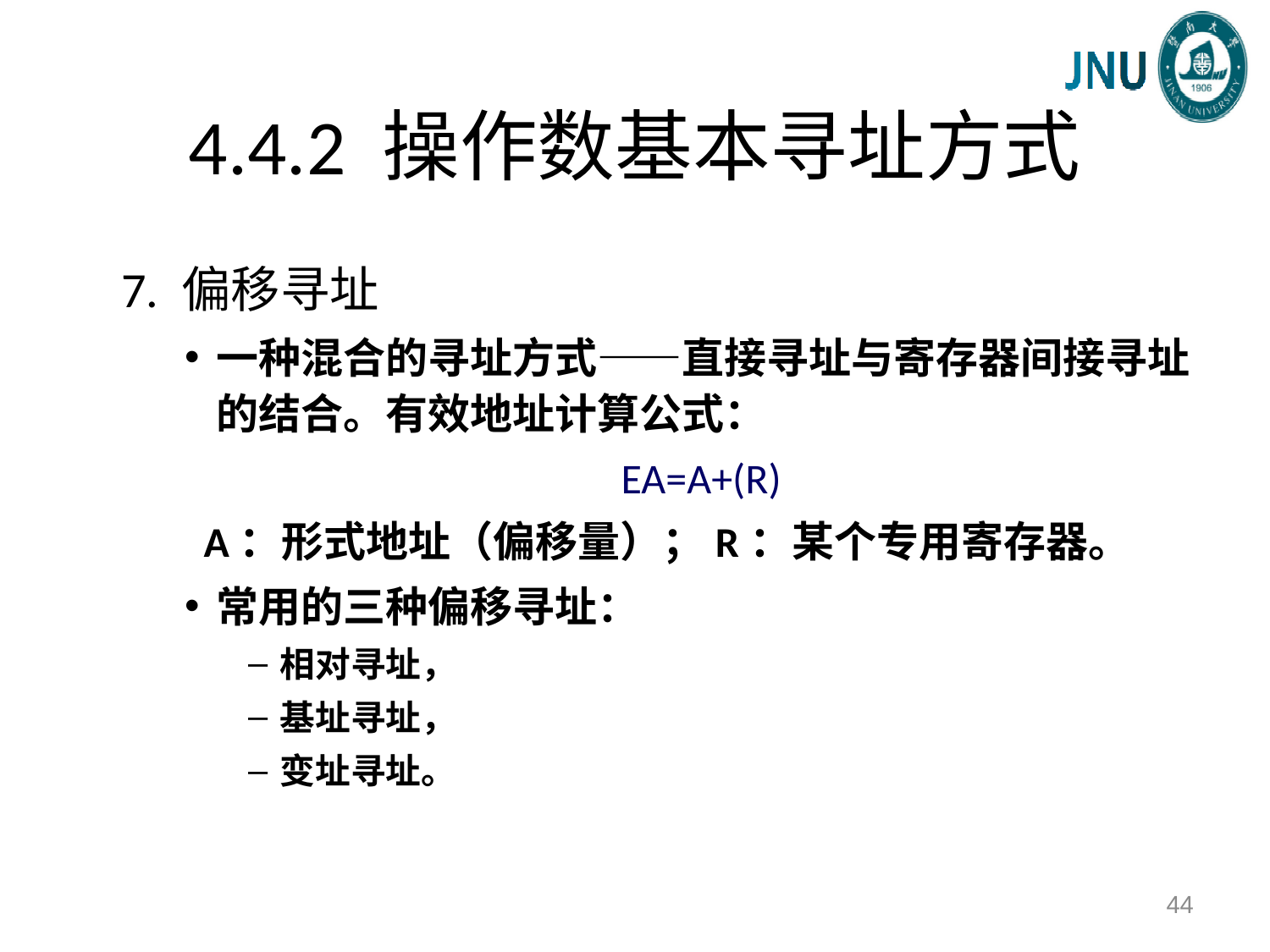

# 4.4.2 操作数基本寻址方式
7. 偏移寻址
一种混合的寻址方式——直接寻址与寄存器间接寻址的结合。有效地址计算公式：
EA=A+(R)
  A：形式地址（偏移量）；R：某个专用寄存器。
常用的三种偏移寻址：
相对寻址，
基址寻址，
变址寻址。
44